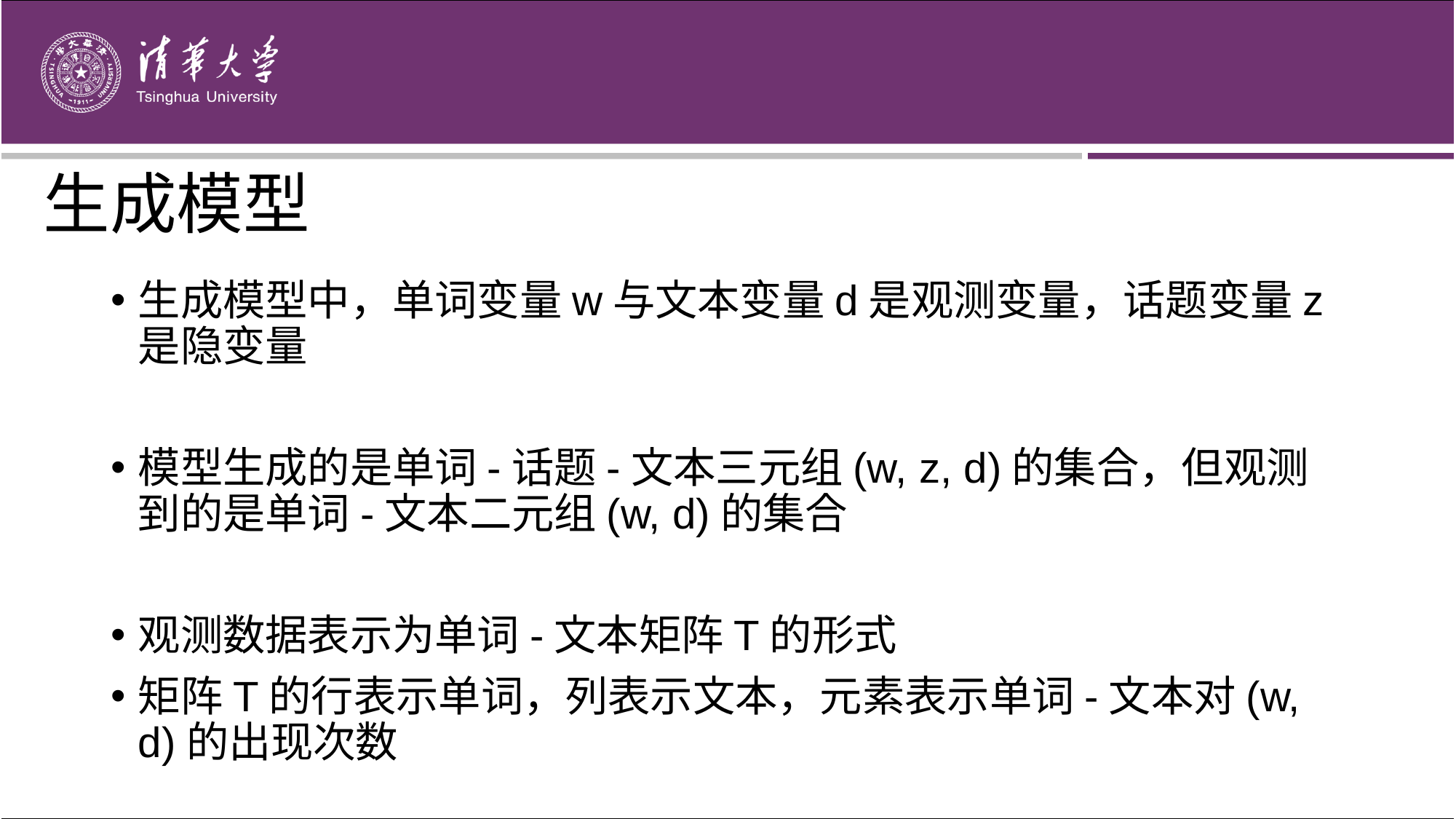

# 生成模型
生成模型中，单词变量w与文本变量d是观测变量，话题变量z是隐变量

模型生成的是单词-话题-文本三元组(w, z, d)的集合，但观测到的是单词-文本二元组(w, d)的集合

观测数据表示为单词-文本矩阵T的形式
矩阵T的行表示单词，列表示文本，元素表示单词-文本对(w, d)的出现次数